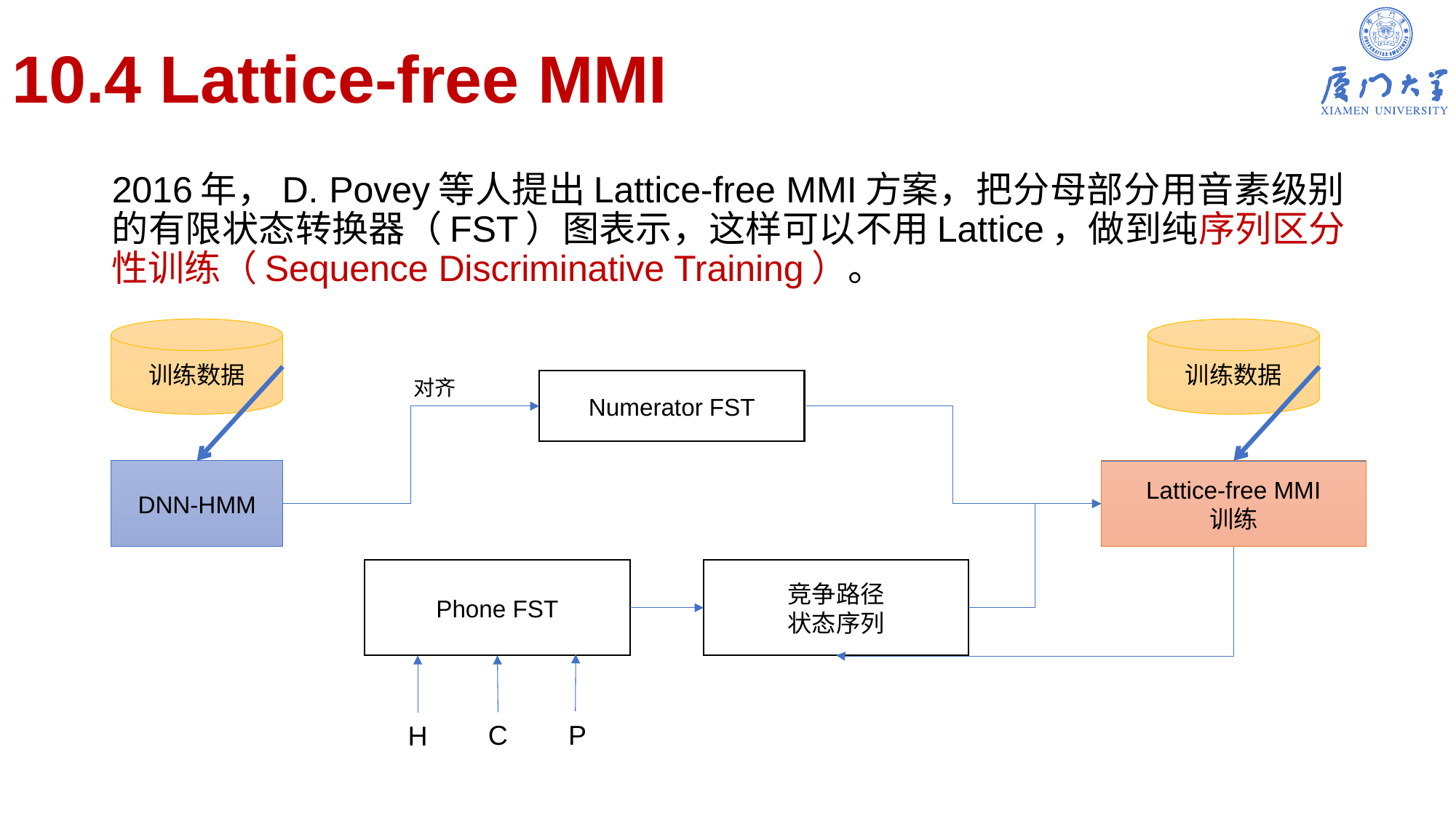

# 10.4 Lattice-free MMI
2016年，D. Povey等人提出Lattice-free MMI方案，把分母部分用音素级别的有限状态转换器（FST）图表示，这样可以不用Lattice，做到纯序列区分性训练（Sequence Discriminative Training）。

训练数据
训练数据
对齐
Numerator FST
DNN-HMM
Lattice-free MMI
训练
Phone FST
竞争路径
状态序列
C
P
H